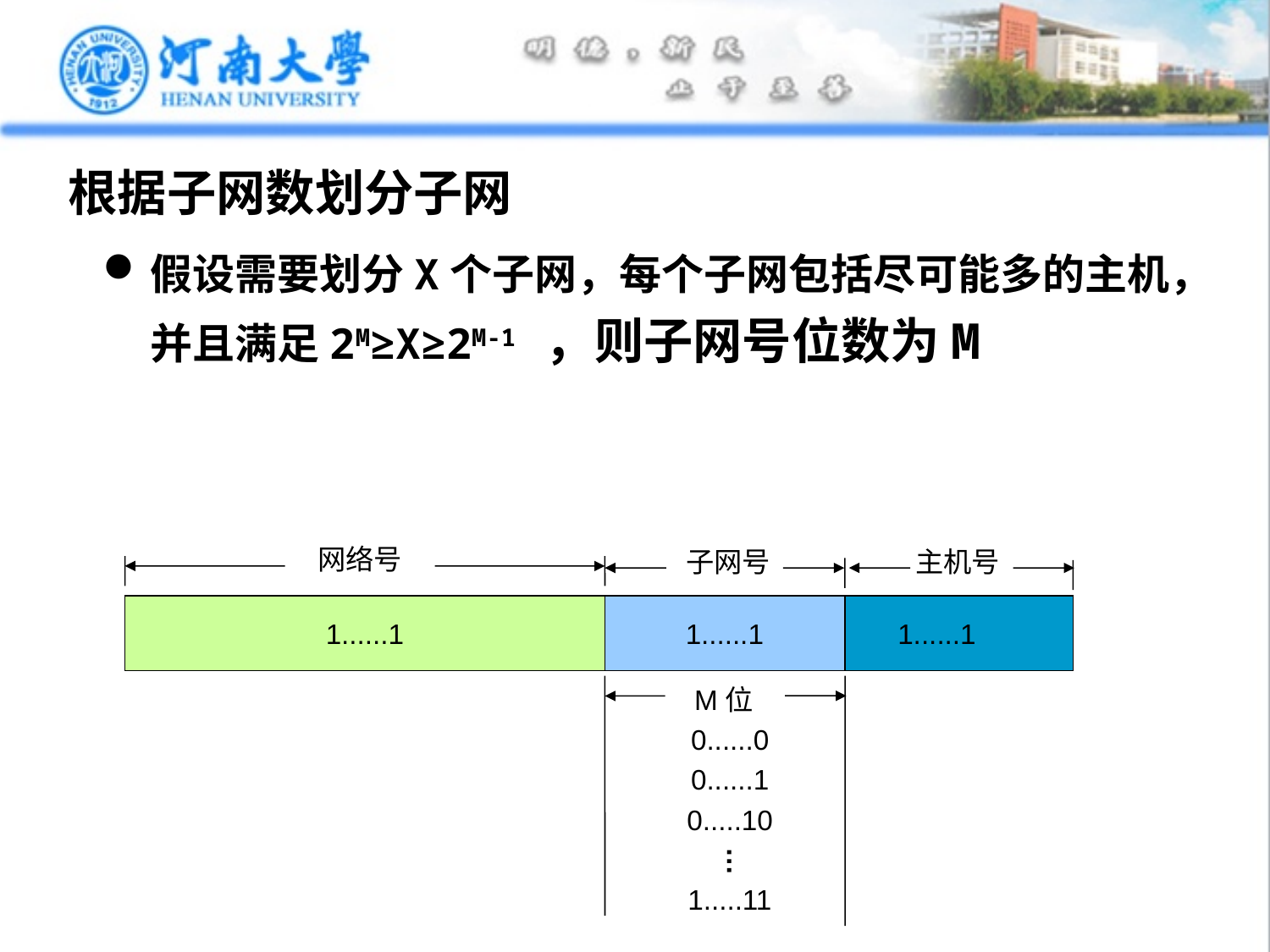

# 根据子网数划分子网
假设需要划分X个子网，每个子网包括尽可能多的主机，并且满足2M≥X≥2M-1 ，则子网号位数为M
网络号
子网号
主机号

1......1
1......1
                         1......1

M位

0......0
0......1
0.....10
…
1.....11